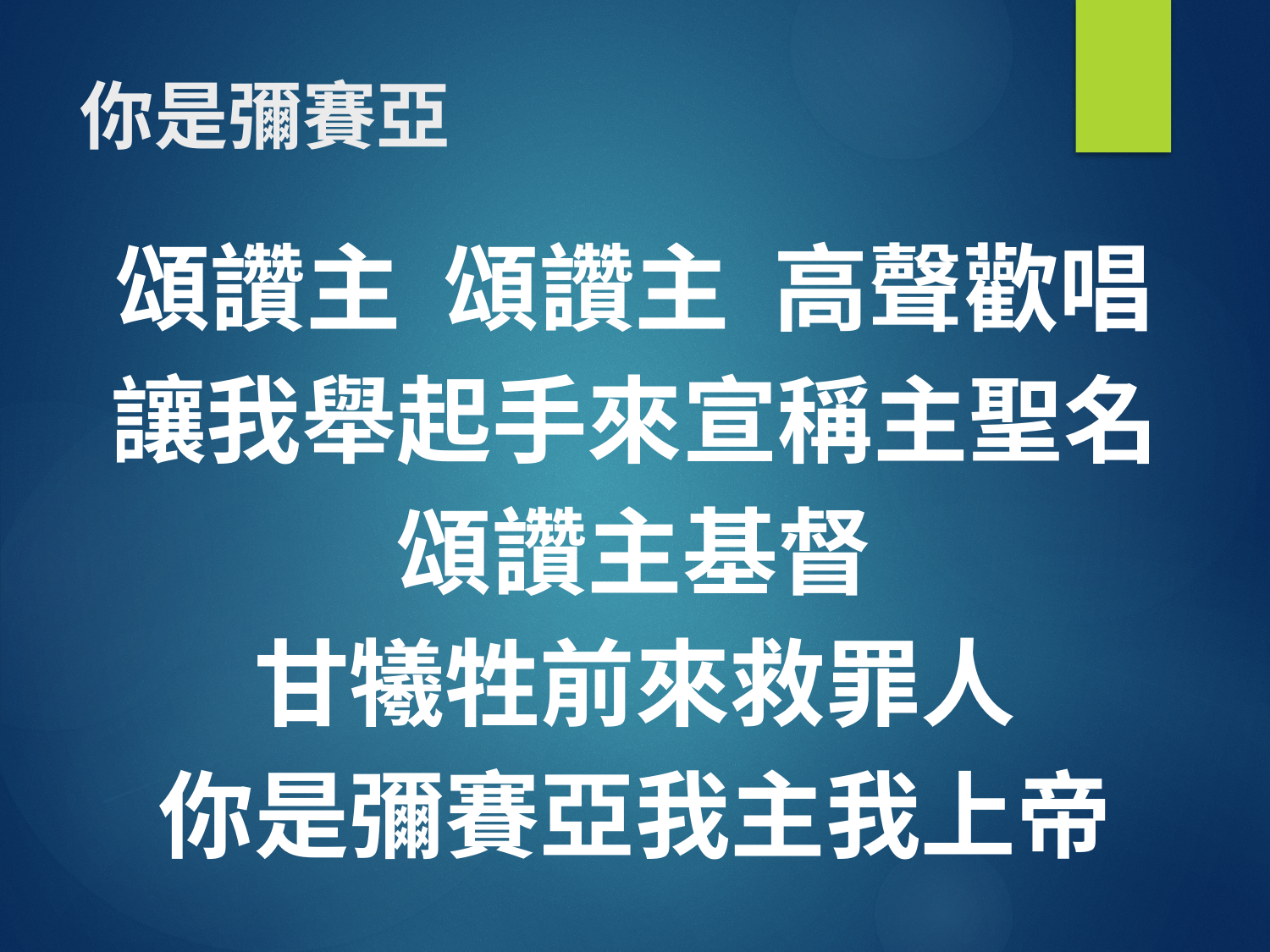

# 你是彌賽亞
頌讚主  頌讚主  高聲歡唱
讓我舉起手來宣稱主聖名
頌讚主基督
甘犧牲前來救罪人
你是彌賽亞我主我上帝